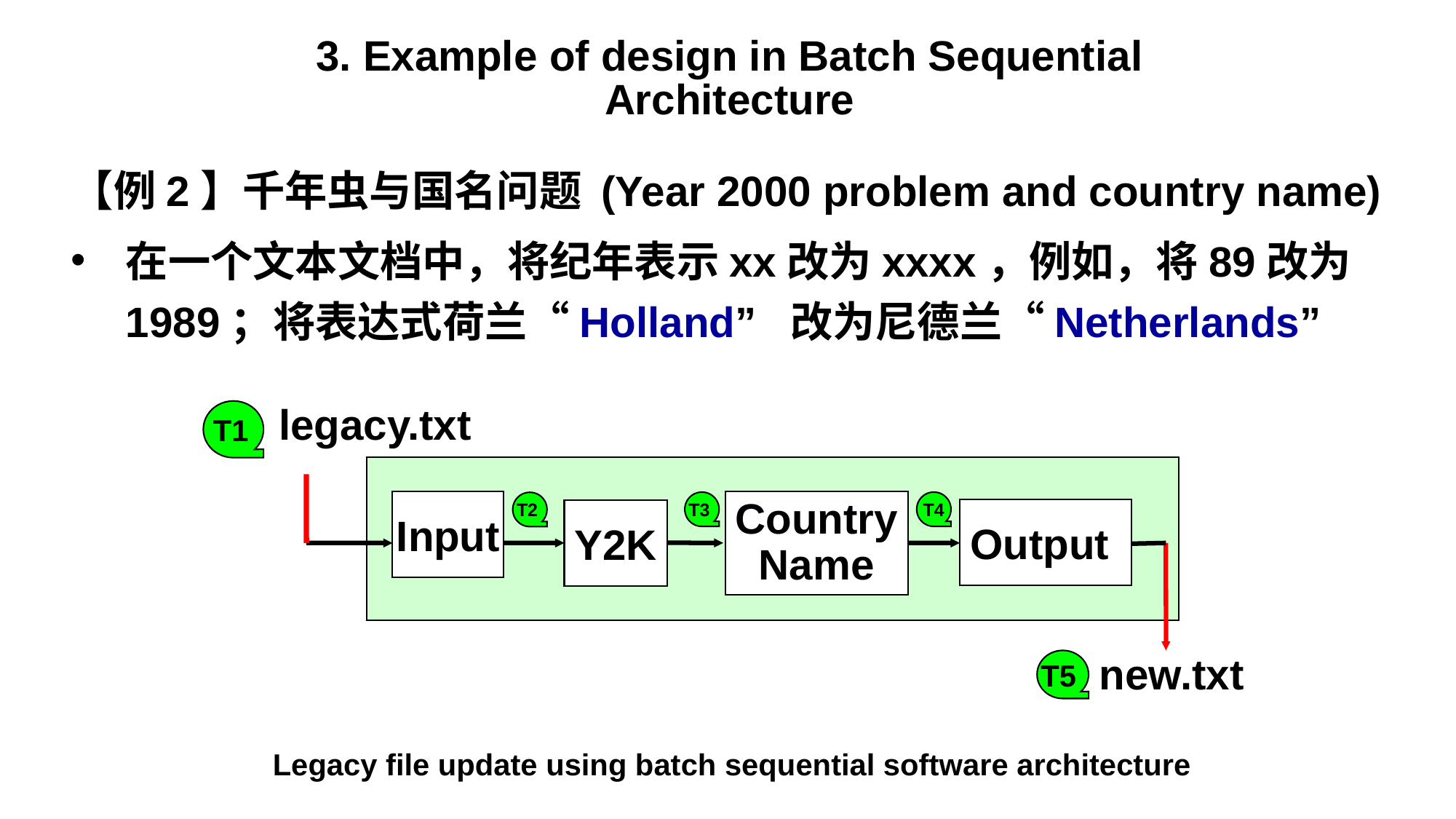

3. Example of design in Batch Sequential Architecture
【例2】千年虫与国名问题 (Year 2000 problem and country name)
在一个文本文档中，将纪年表示xx改为xxxx，例如，将89改为1989；将表达式荷兰“Holland”  改为尼德兰“Netherlands”
legacy.txt
T1

Country
Name
Input
T3
T4
T2
Output
Y2K

new.txt
T5
Legacy file update using batch sequential software architecture